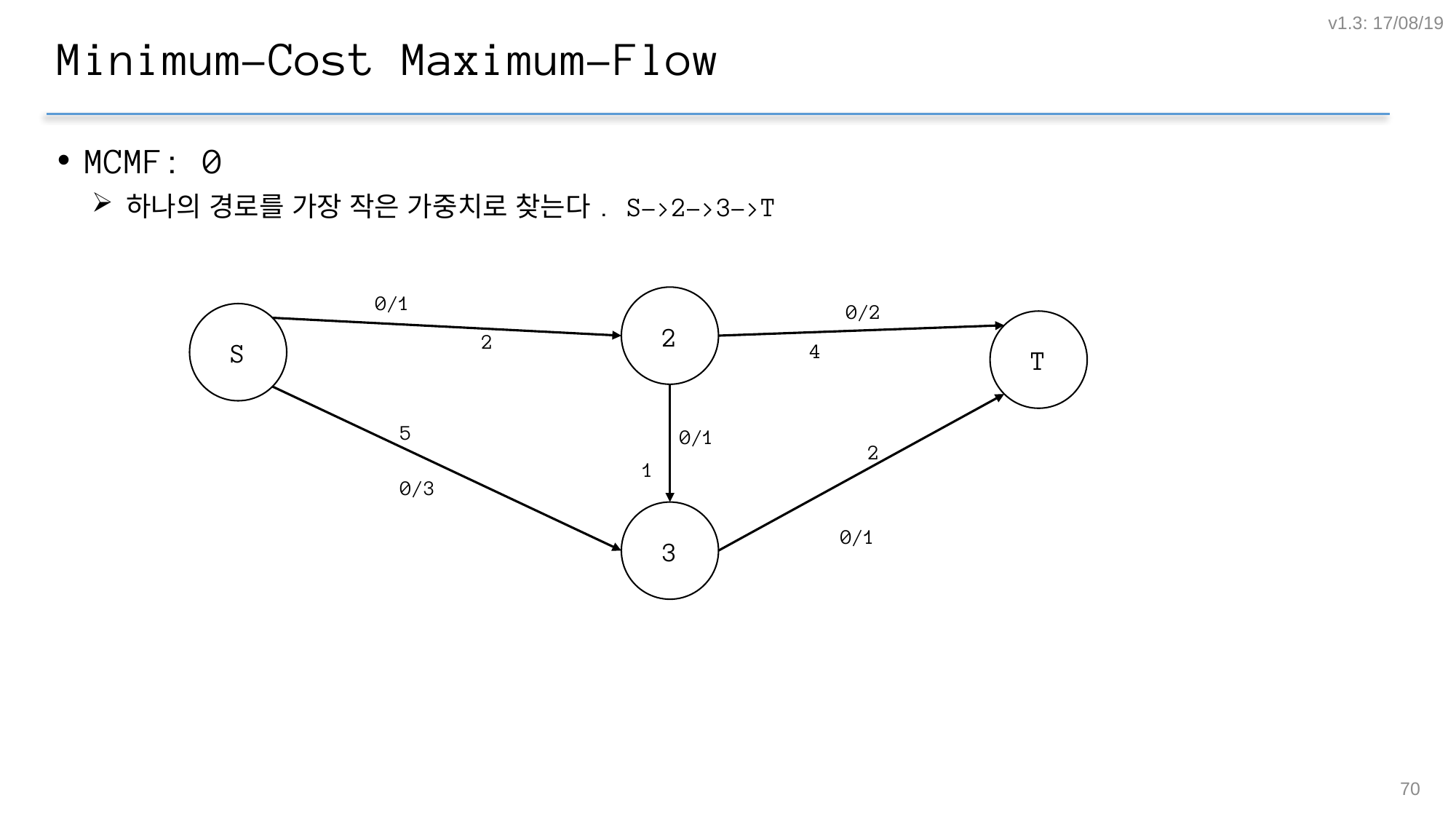

v1.3: 17/08/19
# Minimum-Cost Maximum-Flow
MCMF: 0
하나의 경로를 가장 작은 가중치로 찾는다. S->2->3->T
0/1
2
0/2
S
T
2
4
5
0/1
2
1
0/3
3
0/1
70